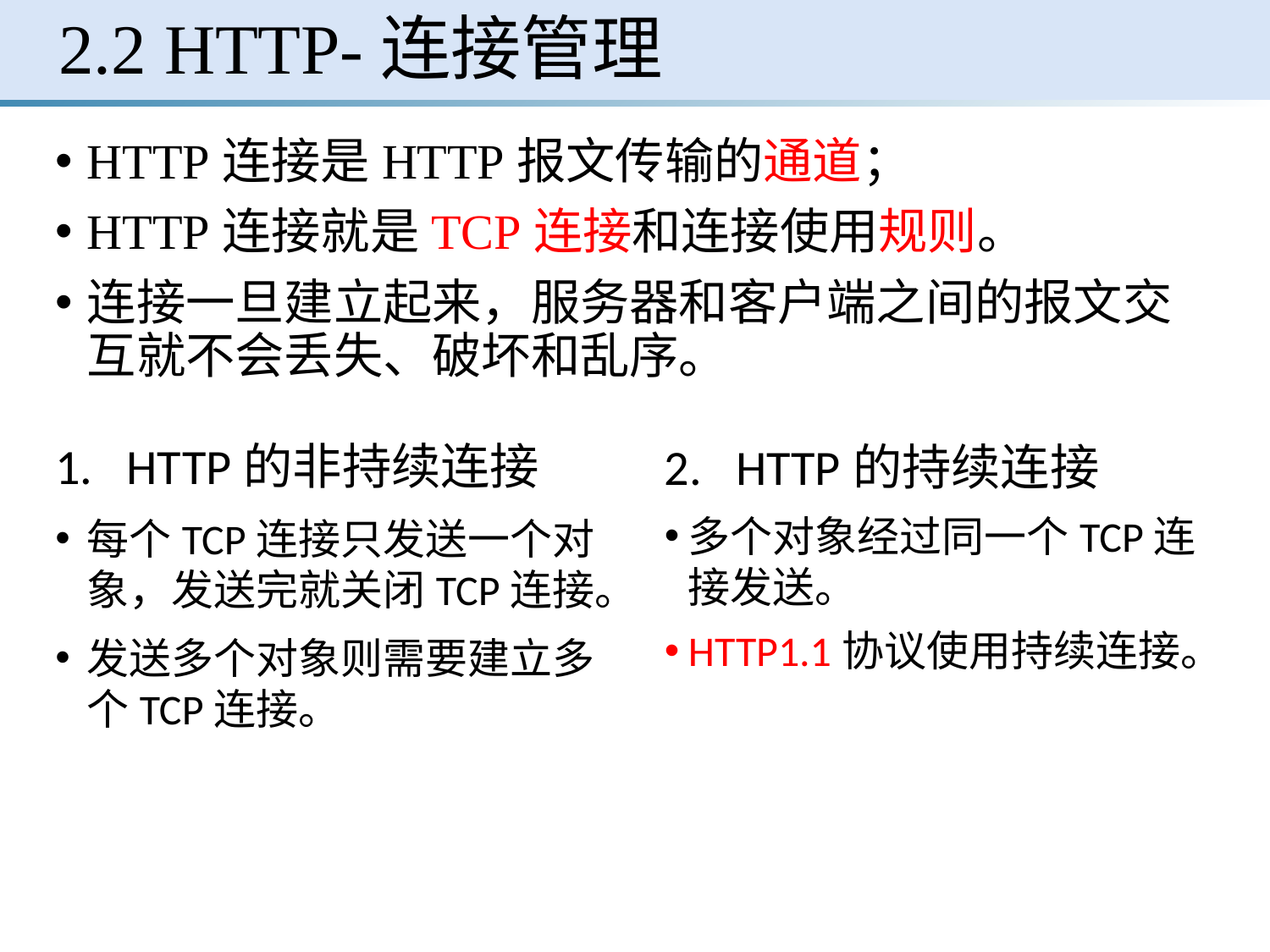

# 2.2 HTTP-连接管理
HTTP连接是HTTP报文传输的通道；
HTTP连接就是TCP连接和连接使用规则。
连接一旦建立起来，服务器和客户端之间的报文交互就不会丢失、破坏和乱序。

HTTP的非持续连接
每个TCP连接只发送一个对象，发送完就关闭TCP连接。
发送多个对象则需要建立多个TCP连接。
HTTP的持续连接
多个对象经过同一个TCP连接发送。
HTTP1.1协议使用持续连接。